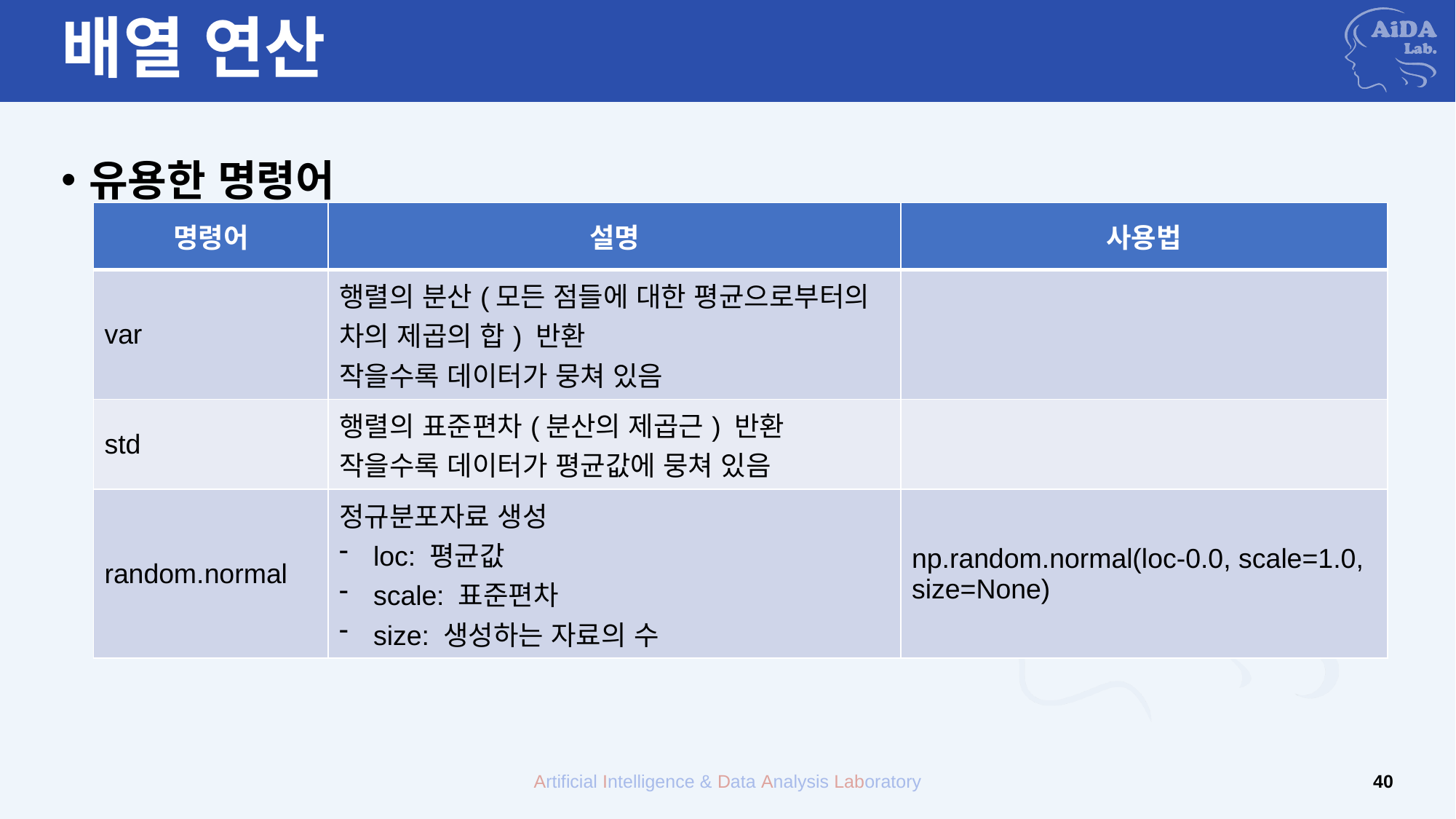

# 배열 연산
유용한 명령어
| 명령어 | 설명 | 사용법 |
| --- | --- | --- |
| var | 행렬의 분산(모든 점들에 대한 평균으로부터의 차의 제곱의 합) 반환 작을수록 데이터가 뭉쳐 있음 |  |
| std | 행렬의 표준편차(분산의 제곱근) 반환 작을수록 데이터가 평균값에 뭉쳐 있음 |  |
| random.normal | 정규분포자료 생성 loc: 평균값 scale: 표준편차 size: 생성하는 자료의 수 | np.random.normal(loc-0.0, scale=1.0, size=None) |
Artificial Intelligence & Data Analysis Laboratory
40